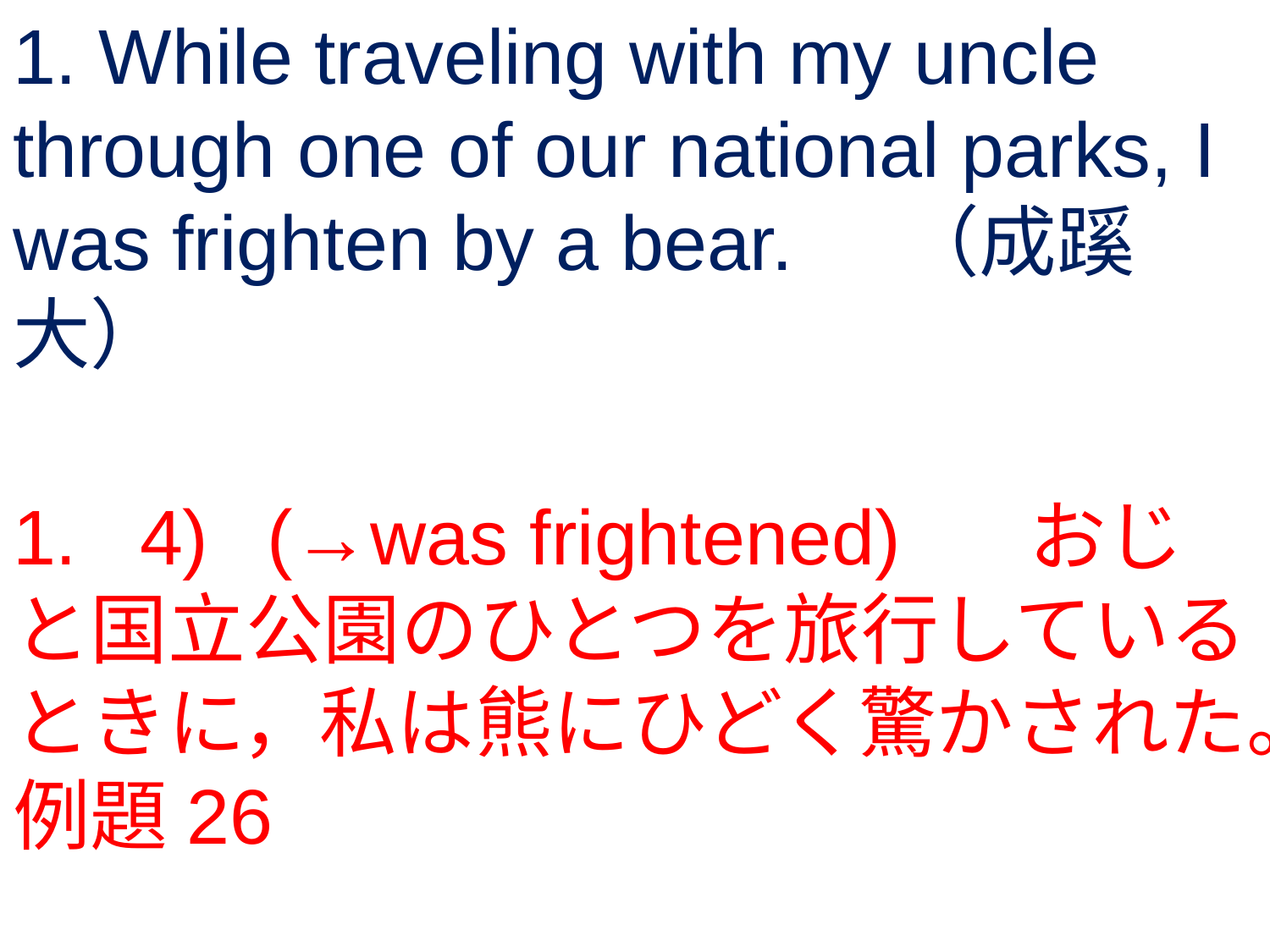

# 1. While traveling with my uncle through one of our national parks, I was frighten by a bear.	（成蹊大）
1.	4) 	(→was frightened)		おじと国立公園のひとつを旅行しているときに，私は熊にひどく驚かされた。例題26